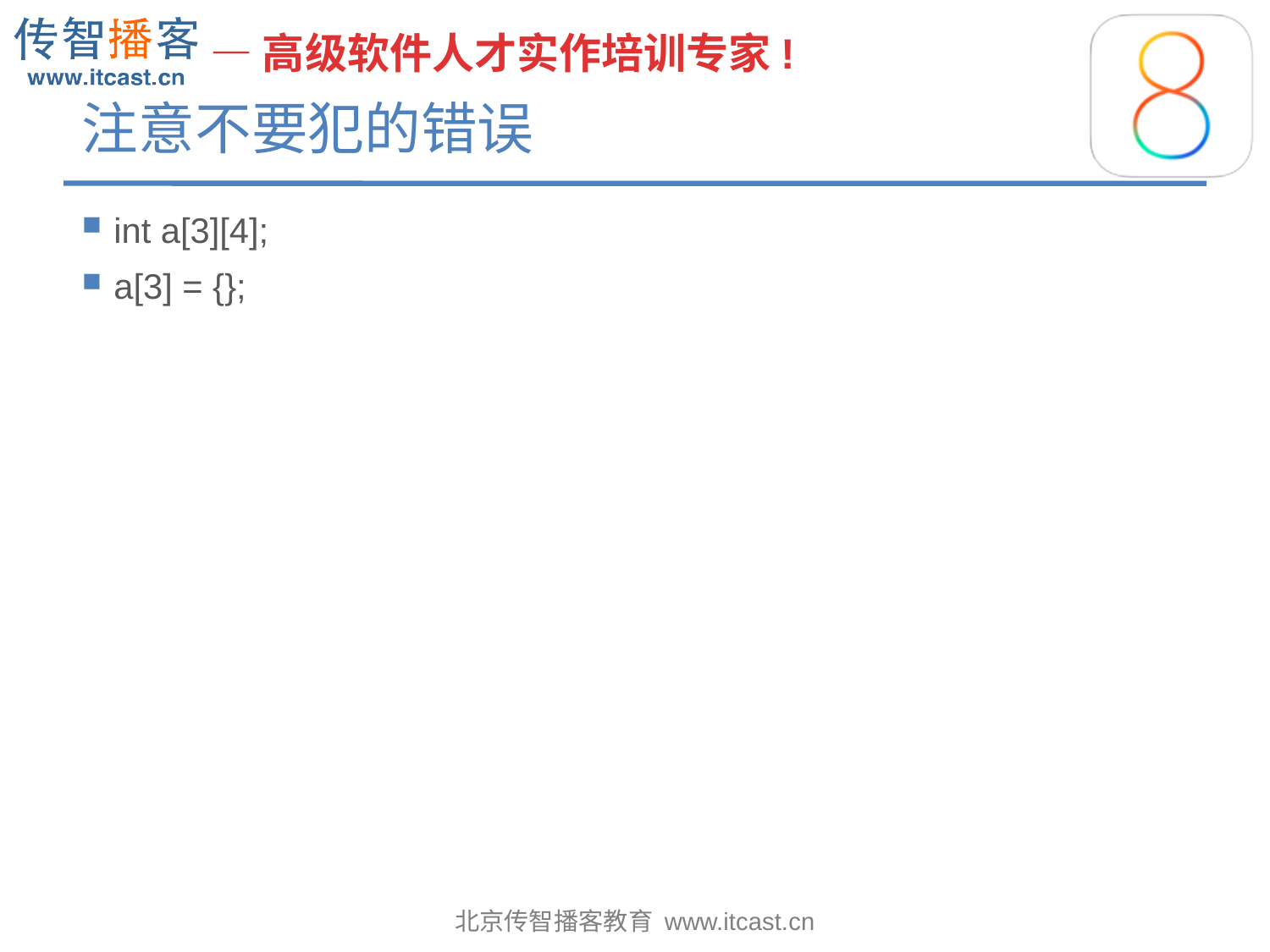

# 注意不要犯的错误
int a[3][4];
a[3] = {};